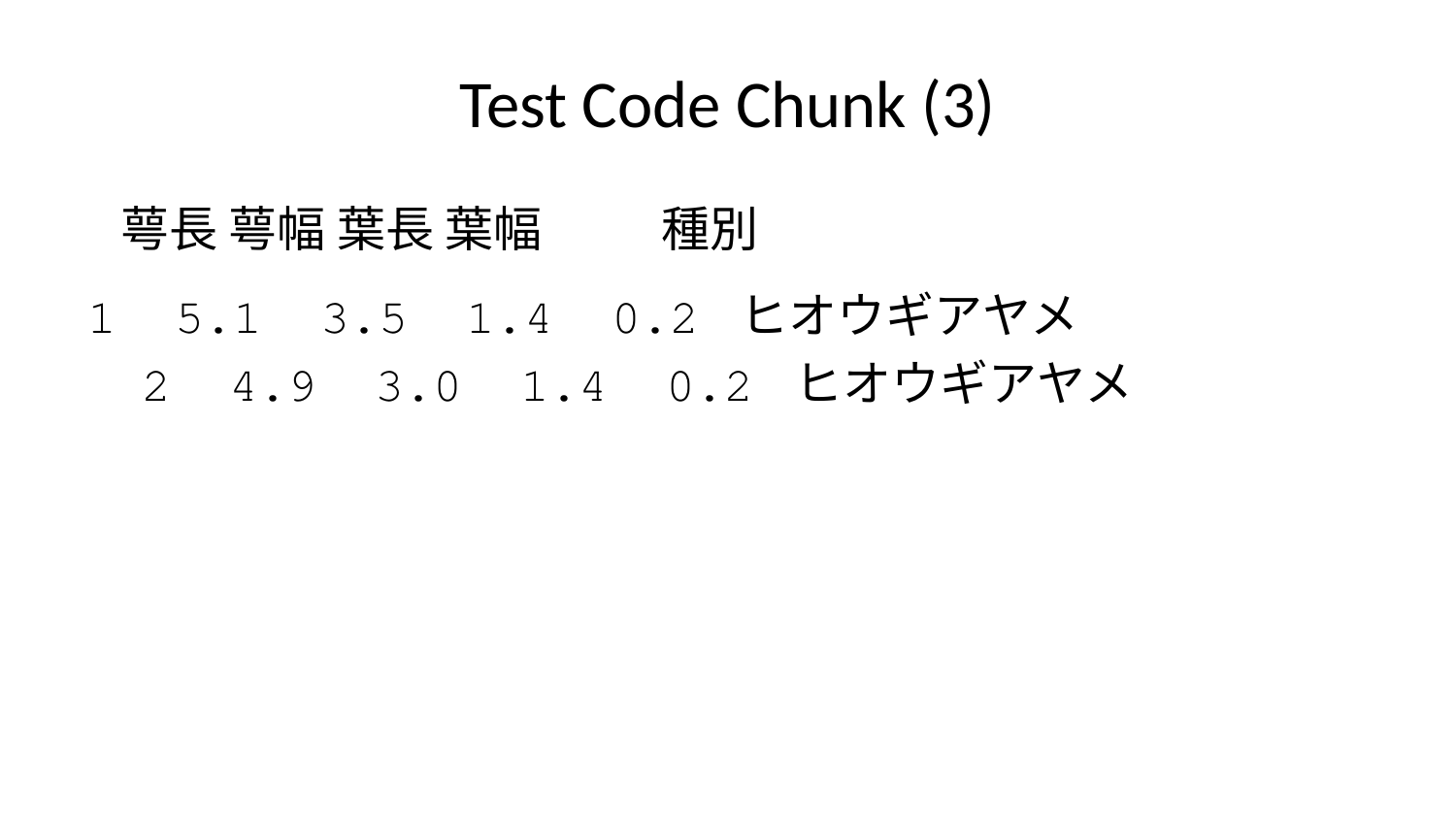

# Test Code Chunk (3)
  萼長 萼幅 葉長 葉幅           種別
1  5.1  3.5  1.4  0.2 ヒオウギアヤメ
2  4.9  3.0  1.4  0.2 ヒオウギアヤメ